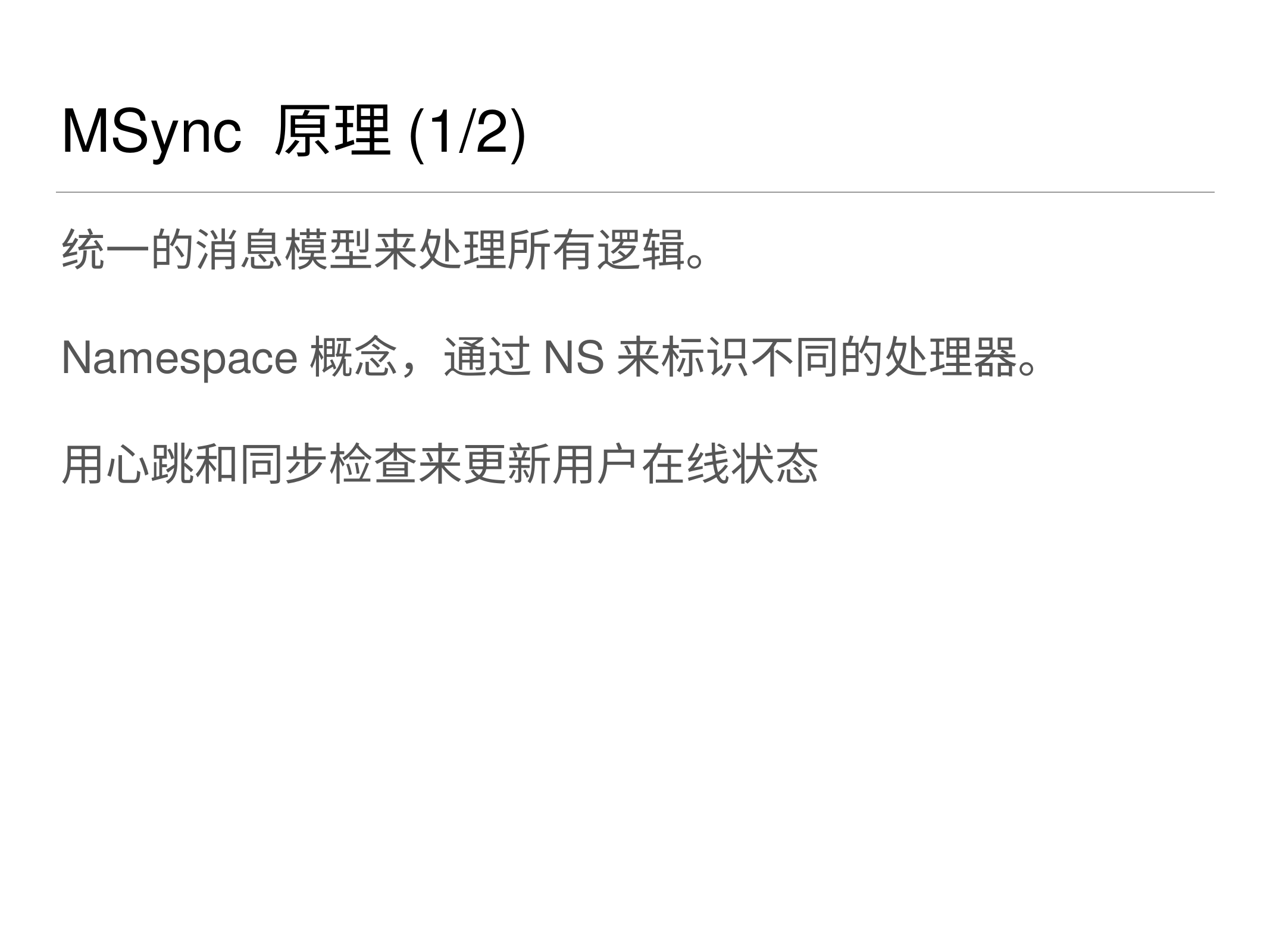

# MSync 原理(1/2)
统⼀的消息模型来处理所有逻辑。

Namespace概念，通过NS来标识不同的处理器。

⽤⼼跳和同步检查来更新⽤户在线状态